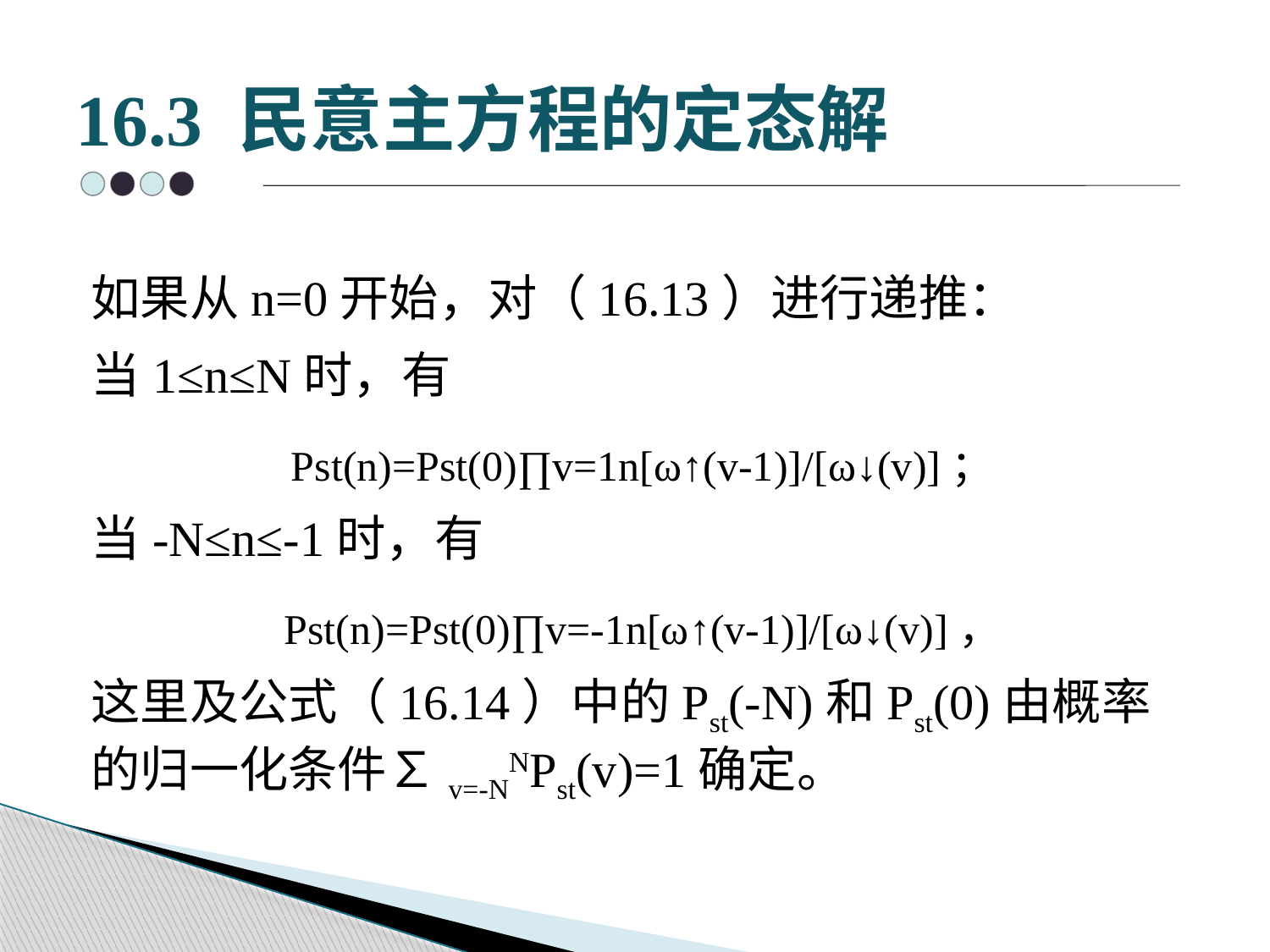

# 16.3 民意主方程的定态解

如果从n=0开始，对（16.13）进行递推：
当1≤n≤N时，有
Pst(n)=Pst(0)∏v=1n[ω↑(v-1)]/[ω↓(v)]；
当-N≤n≤-1时，有
Pst(n)=Pst(0)∏v=-1n[ω↑(v-1)]/[ω↓(v)]，
这里及公式（16.14）中的Pst(-N)和Pst(0)由概率的归一化条件∑v=-NNPst(v)=1确定。